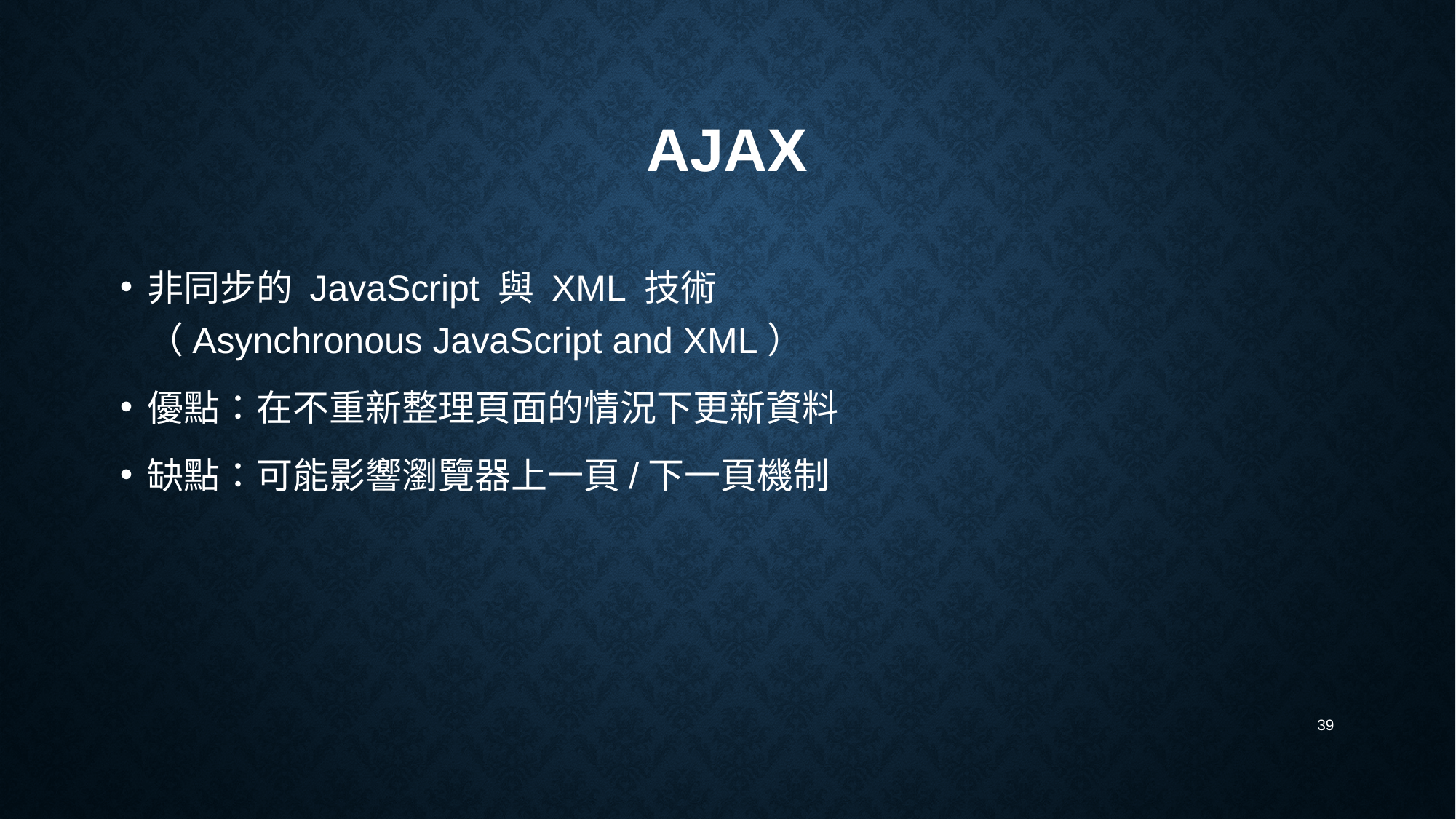

# AJAX
非同步的 JavaScript 與 XML 技術
（Asynchronous JavaScript and XML）
優點：在不重新整理頁面的情況下更新資料
缺點：可能影響瀏覽器上一頁/下一頁機制
39